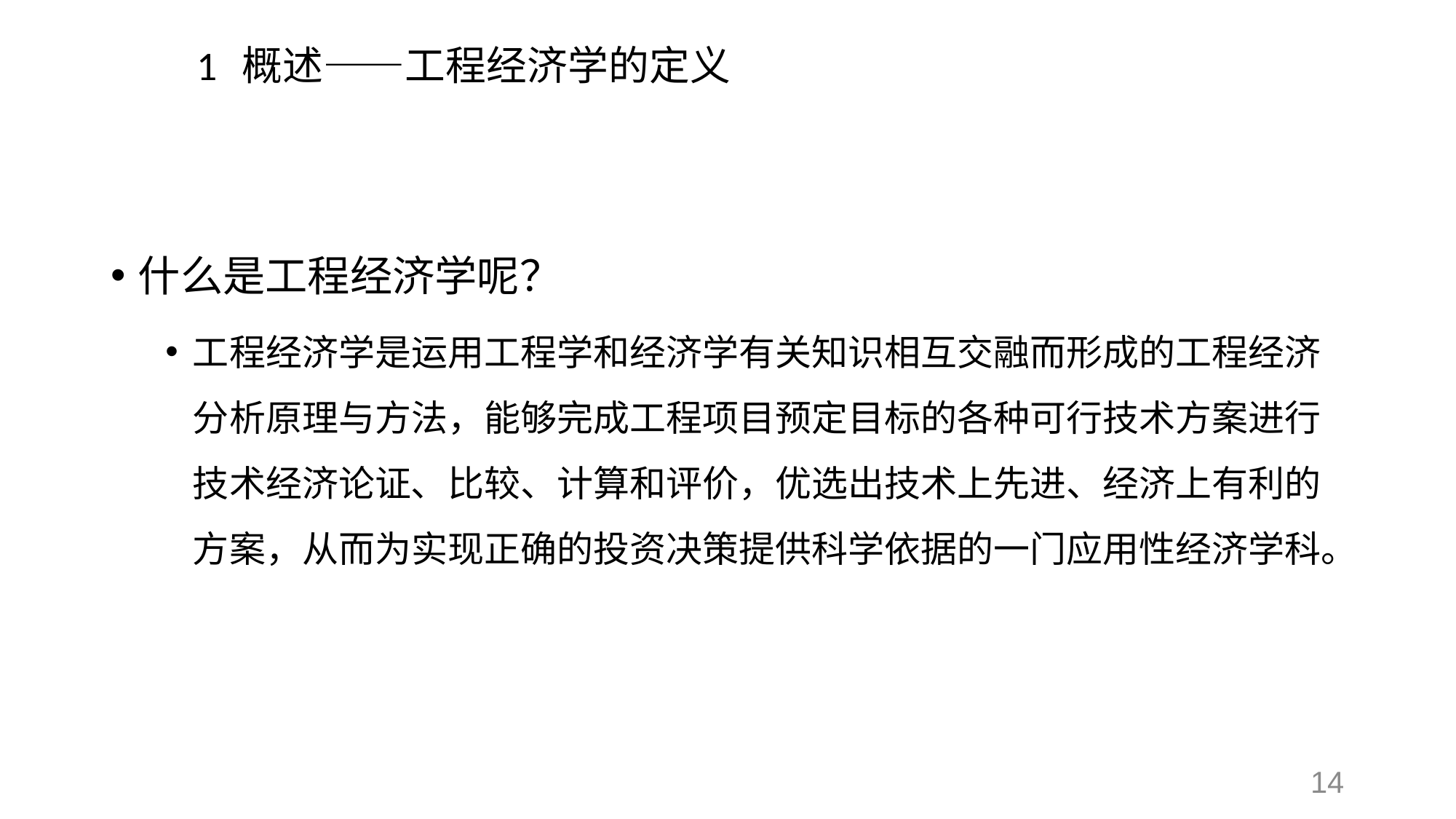

# 1  概述——工程经济学的定义
什么是工程经济学呢？
工程经济学是运用工程学和经济学有关知识相互交融而形成的工程经济分析原理与方法，能够完成工程项目预定目标的各种可行技术方案进行技术经济论证、比较、计算和评价，优选出技术上先进、经济上有利的方案，从而为实现正确的投资决策提供科学依据的一门应用性经济学科。

14